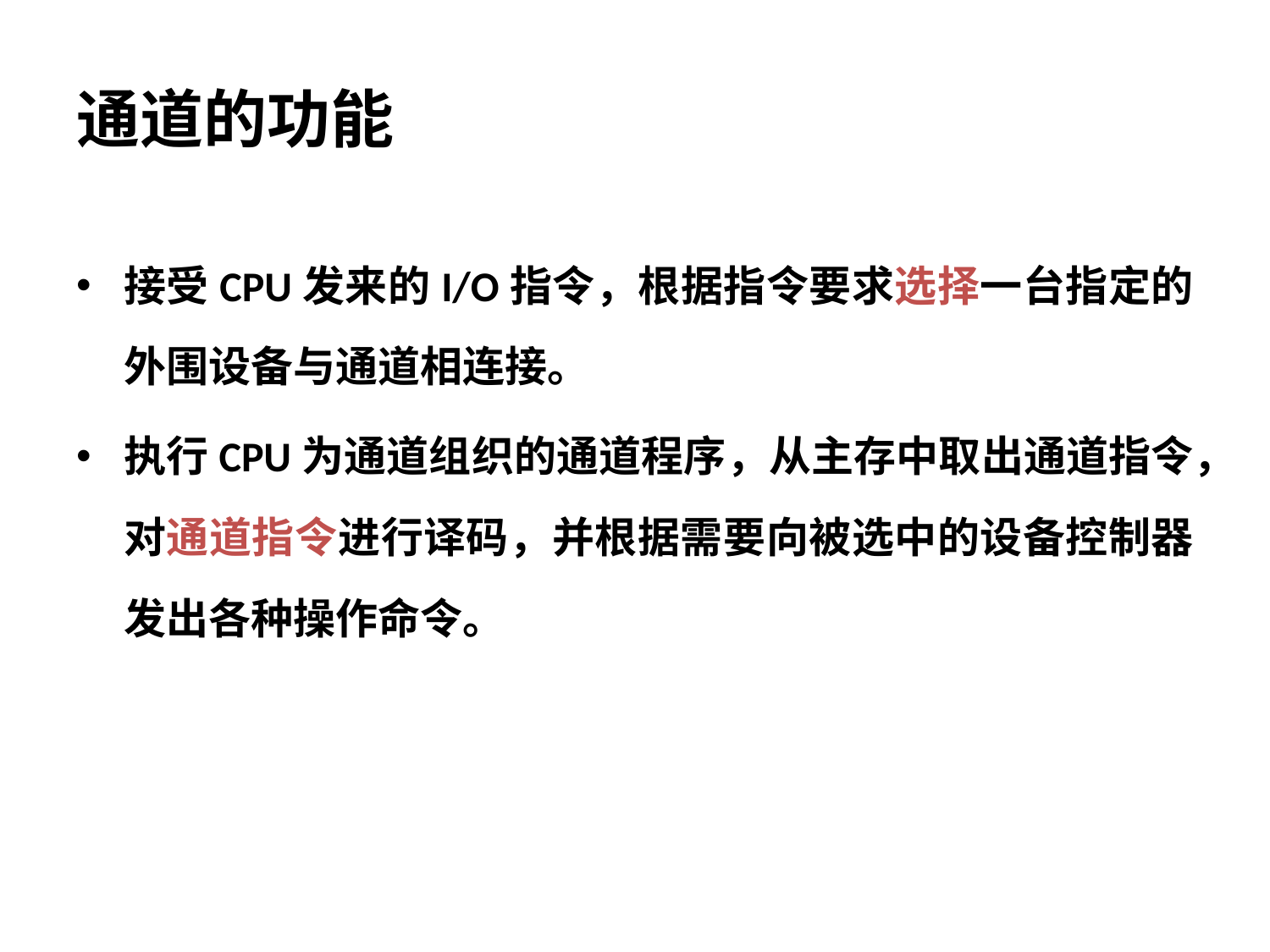

# 通道的功能
接受CPU发来的I/O指令，根据指令要求选择一台指定的外围设备与通道相连接。
执行CPU为通道组织的通道程序，从主存中取出通道指令，对通道指令进行译码，并根据需要向被选中的设备控制器发出各种操作命令。